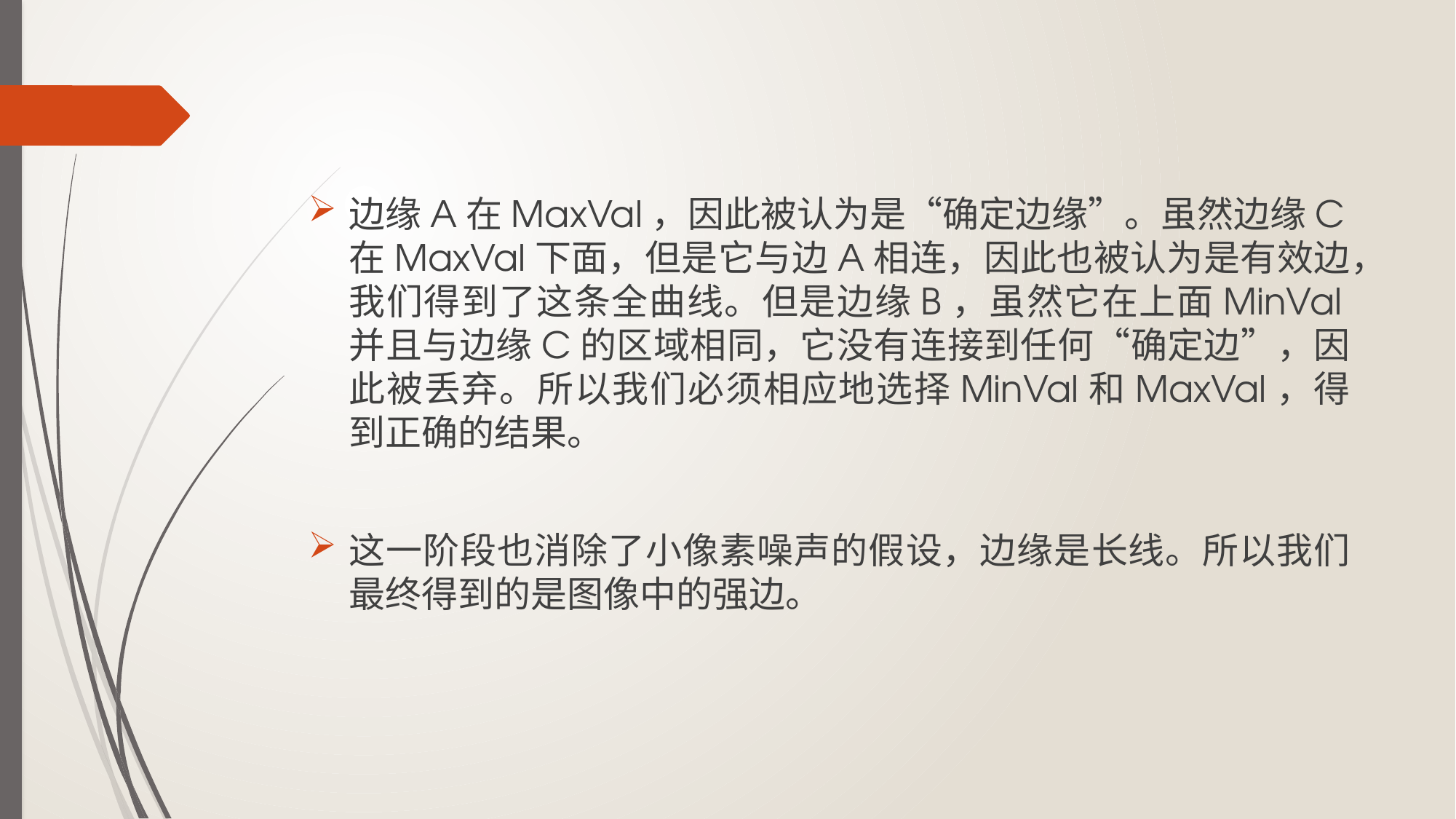

边缘A在MaxVal，因此被认为是“确定边缘”。虽然边缘C在MaxVal下面，但是它与边A相连，因此也被认为是有效边，我们得到了这条全曲线。但是边缘B，虽然它在上面MinVal并且与边缘C的区域相同，它没有连接到任何“确定边”，因此被丢弃。所以我们必须相应地选择MinVal和MaxVal，得到正确的结果。

这一阶段也消除了小像素噪声的假设，边缘是长线。所以我们最终得到的是图像中的强边。